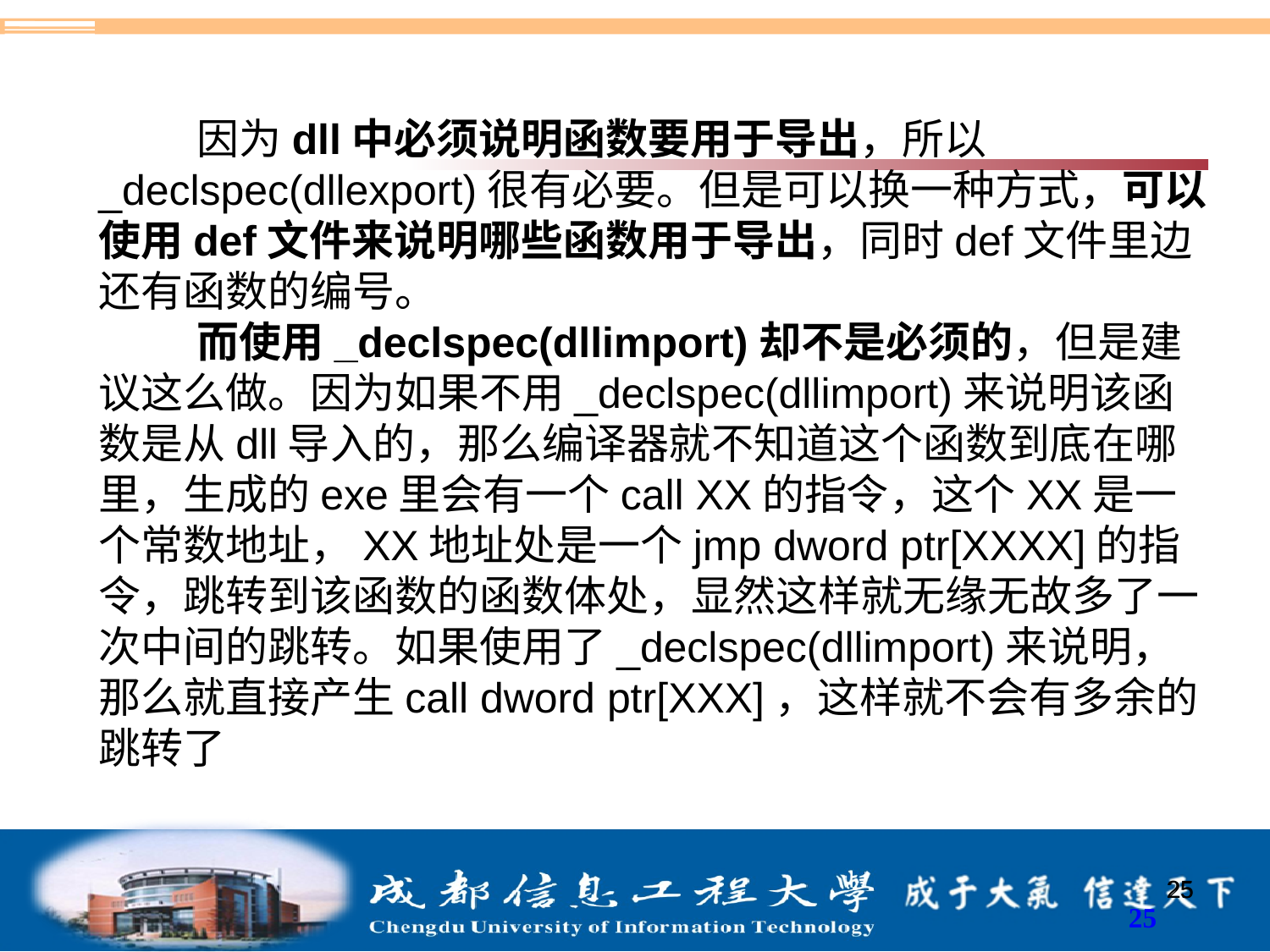

因为dll中必须说明函数要用于导出，所以_declspec(dllexport)很有必要。但是可以换一种方式，可以使用def文件来说明哪些函数用于导出，同时def文件里边还有函数的编号。
而使用_declspec(dllimport)却不是必须的，但是建议这么做。因为如果不用_declspec(dllimport)来说明该函数是从dll导入的，那么编译器就不知道这个函数到底在哪里，生成的exe里会有一个call XX的指令，这个XX是一个常数地址，XX地址处是一个jmp dword ptr[XXXX]的指令，跳转到该函数的函数体处，显然这样就无缘无故多了一次中间的跳转。如果使用了_declspec(dllimport)来说明，那么就直接产生call dword ptr[XXX]，这样就不会有多余的跳转了

25